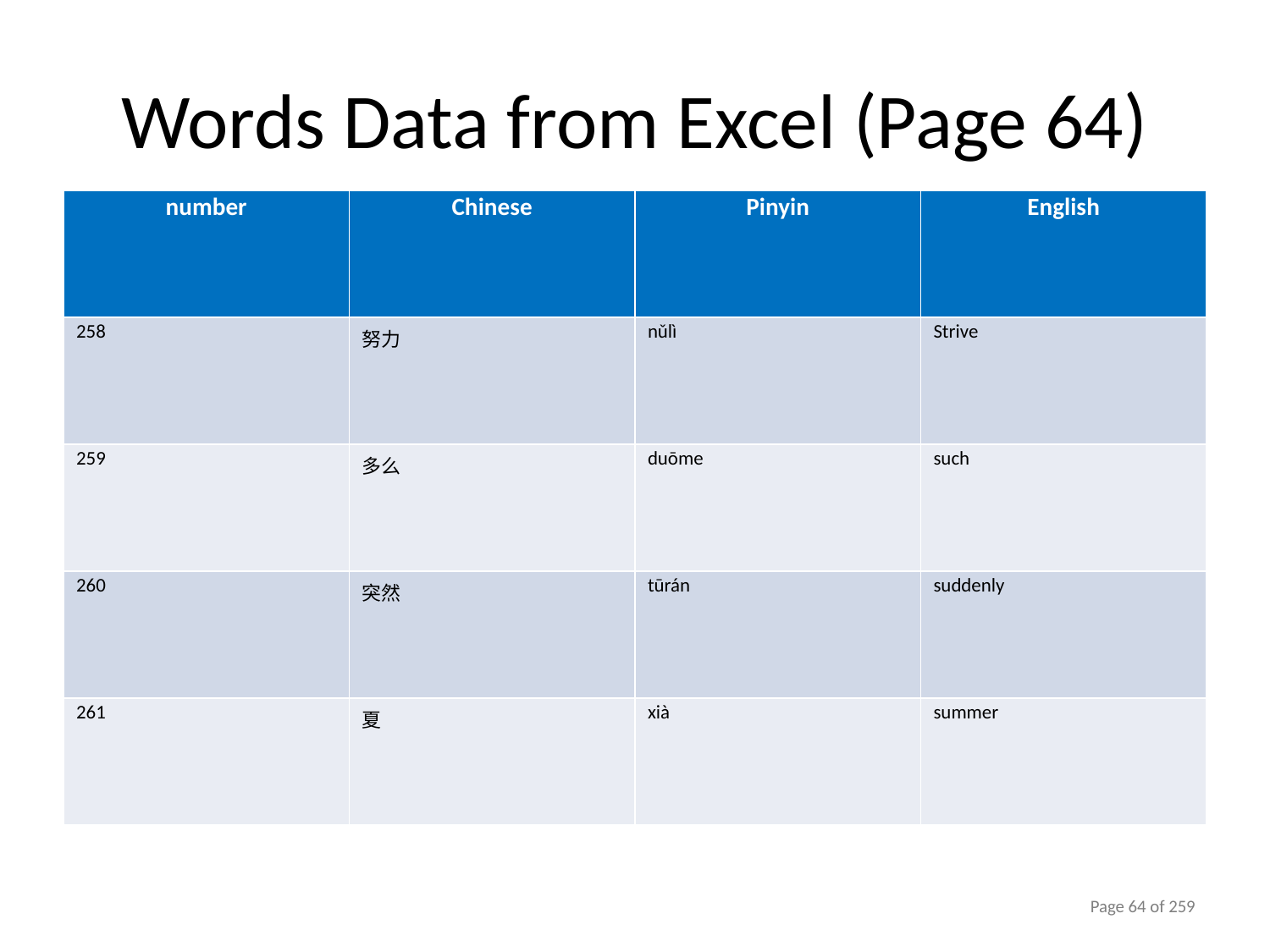

# Words Data from Excel (Page 64)
| number | Chinese | Pinyin | English |
| --- | --- | --- | --- |
| 258 | 努力 | nǔlì | Strive |
| 259 | 多么 | duōme | such |
| 260 | 突然 | tūrán | suddenly |
| 261 | 夏 | xià | summer |

Page 64 of 259